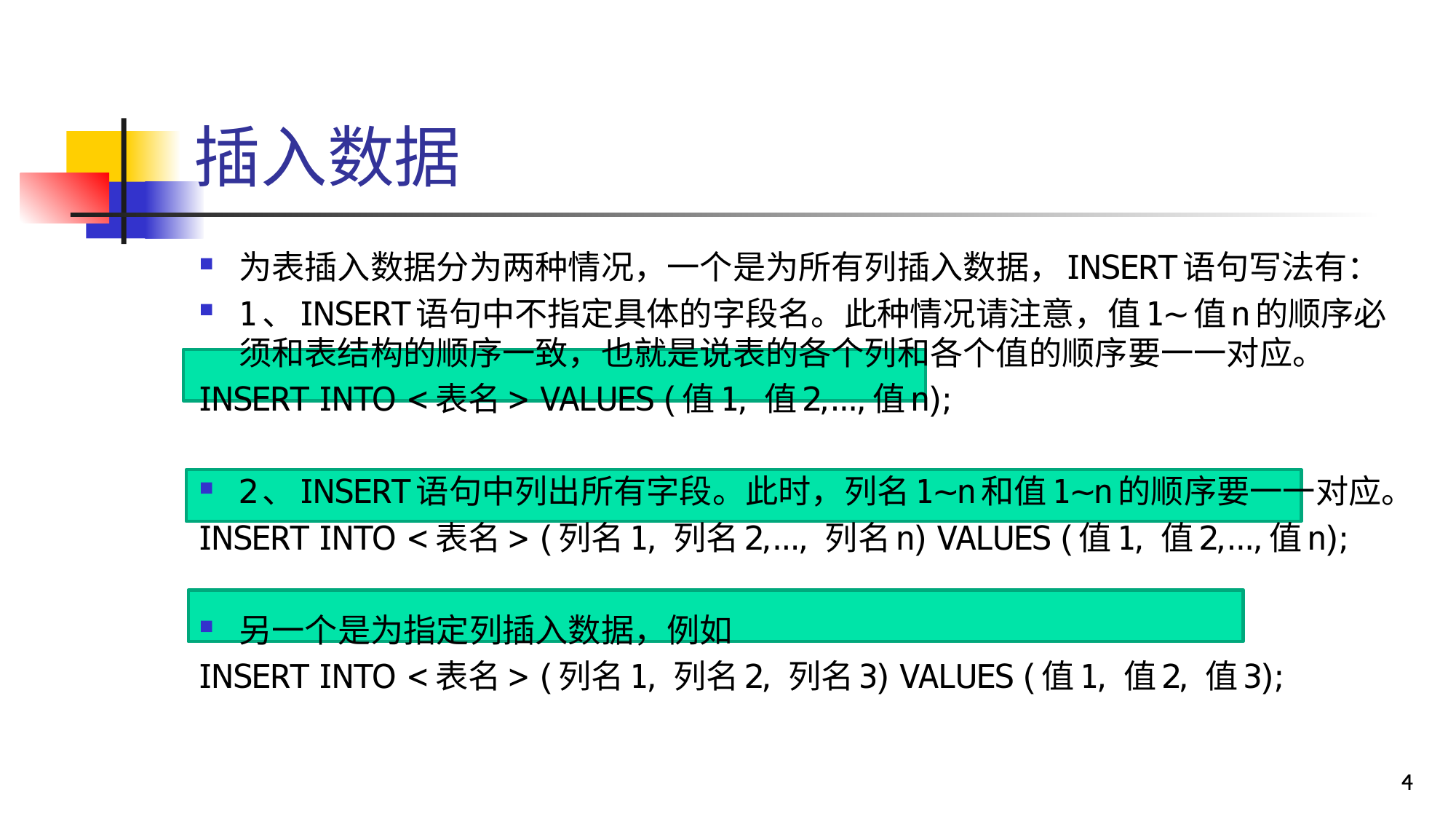

# 插入数据
为表插入数据分为两种情况，一个是为所有列插入数据，INSERT语句写法有：
1、INSERT语句中不指定具体的字段名。此种情况请注意，值1~值n的顺序必须和表结构的顺序一致，也就是说表的各个列和各个值的顺序要一一对应。
INSERT INTO <表名> VALUES (值1, 值2,…,值n);

2、INSERT语句中列出所有字段。此时，列名1~n和值1~n的顺序要一一对应。
INSERT INTO <表名> (列名1, 列名2,…, 列名n) VALUES (值1, 值2,…,值n);

另一个是为指定列插入数据，例如
INSERT INTO <表名> (列名1, 列名2, 列名3) VALUES (值1, 值2, 值3);

4